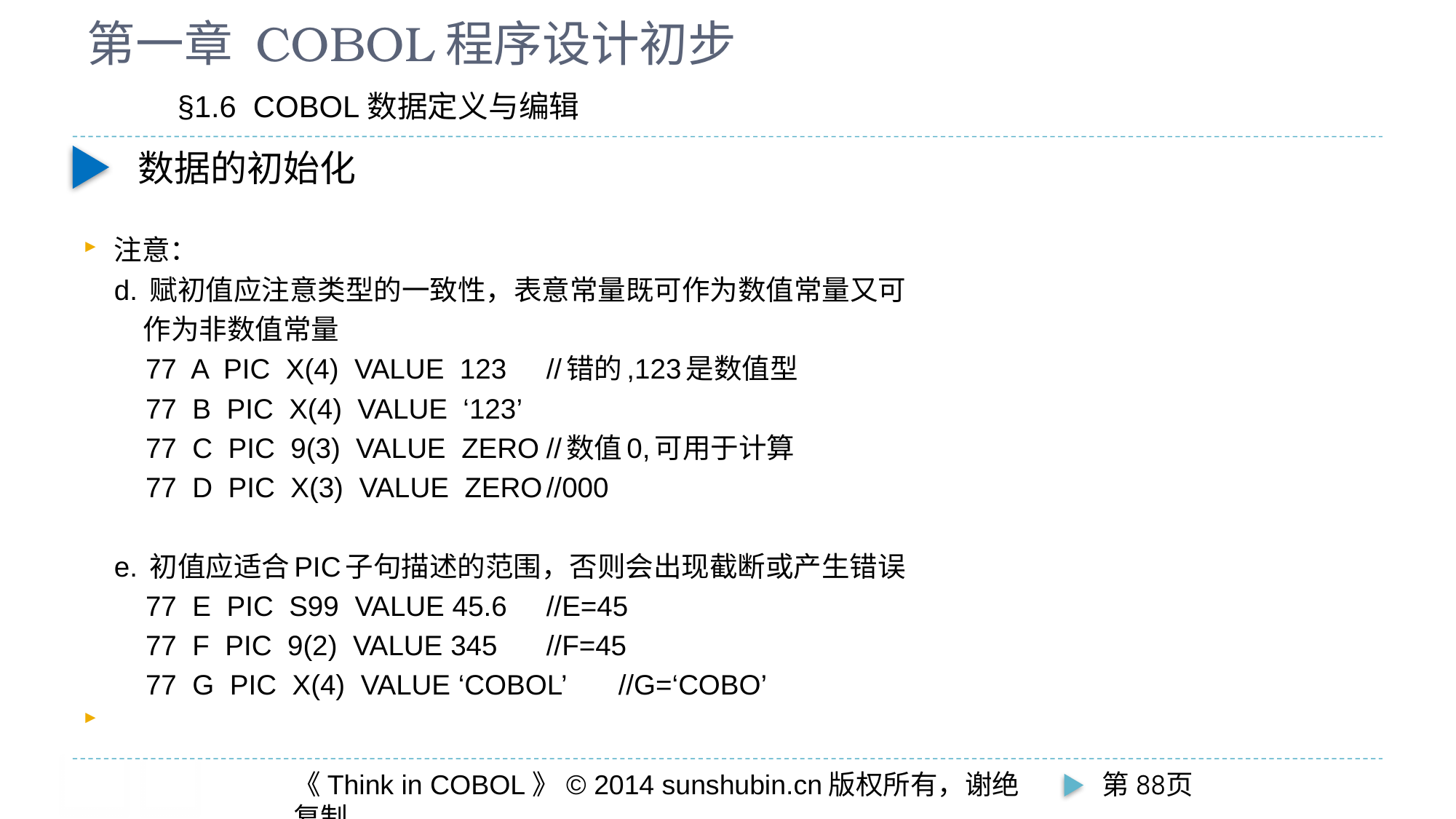

# 第一章 COBOL程序设计初步
 §1.6  COBOL数据定义与编辑
数据的初始化

注意：
	d. 赋初值应注意类型的一致性，表意常量既可作为数值常量又可
	    作为非数值常量
	    77  A  PIC  X(4)  VALUE  123	//错的,123是数值型
	    77  B  PIC  X(4)  VALUE  ‘123’
	    77  C  PIC  9(3)  VALUE  ZERO	//数值0,可用于计算
	    77  D  PIC  X(3)  VALUE  ZERO	//000

	e. 初值应适合PIC子句描述的范围，否则会出现截断或产生错误
	    77  E  PIC  S99  VALUE 45.6		//E=45
	    77  F  PIC  9(2)  VALUE 345		//F=45
	    77  G  PIC  X(4)  VALUE ‘COBOL’		//G=‘COBO’